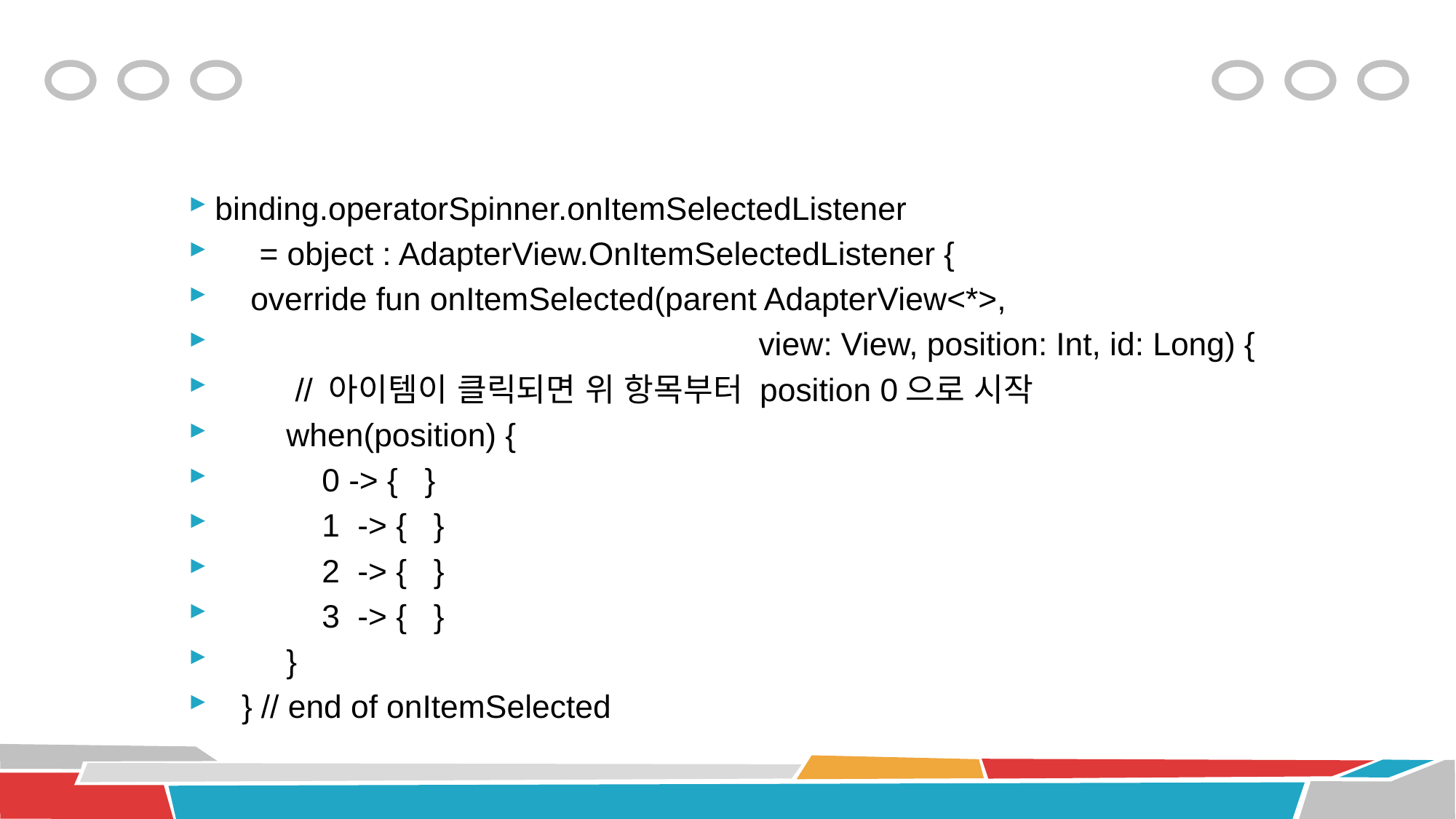

#
binding.operatorSpinner.onItemSelectedListener
     = object : AdapterView.OnItemSelectedListener {
    override fun onItemSelected(parent AdapterView<*>,
                                                             view: View, position: Int, id: Long) {
         // 아이템이 클릭되면 위 항목부터 position 0으로 시작
        when(position) {
            0 -> {   }
            1  -> {   }
            2  -> {   }
            3  -> {   }
        }
   } // end of onItemSelected